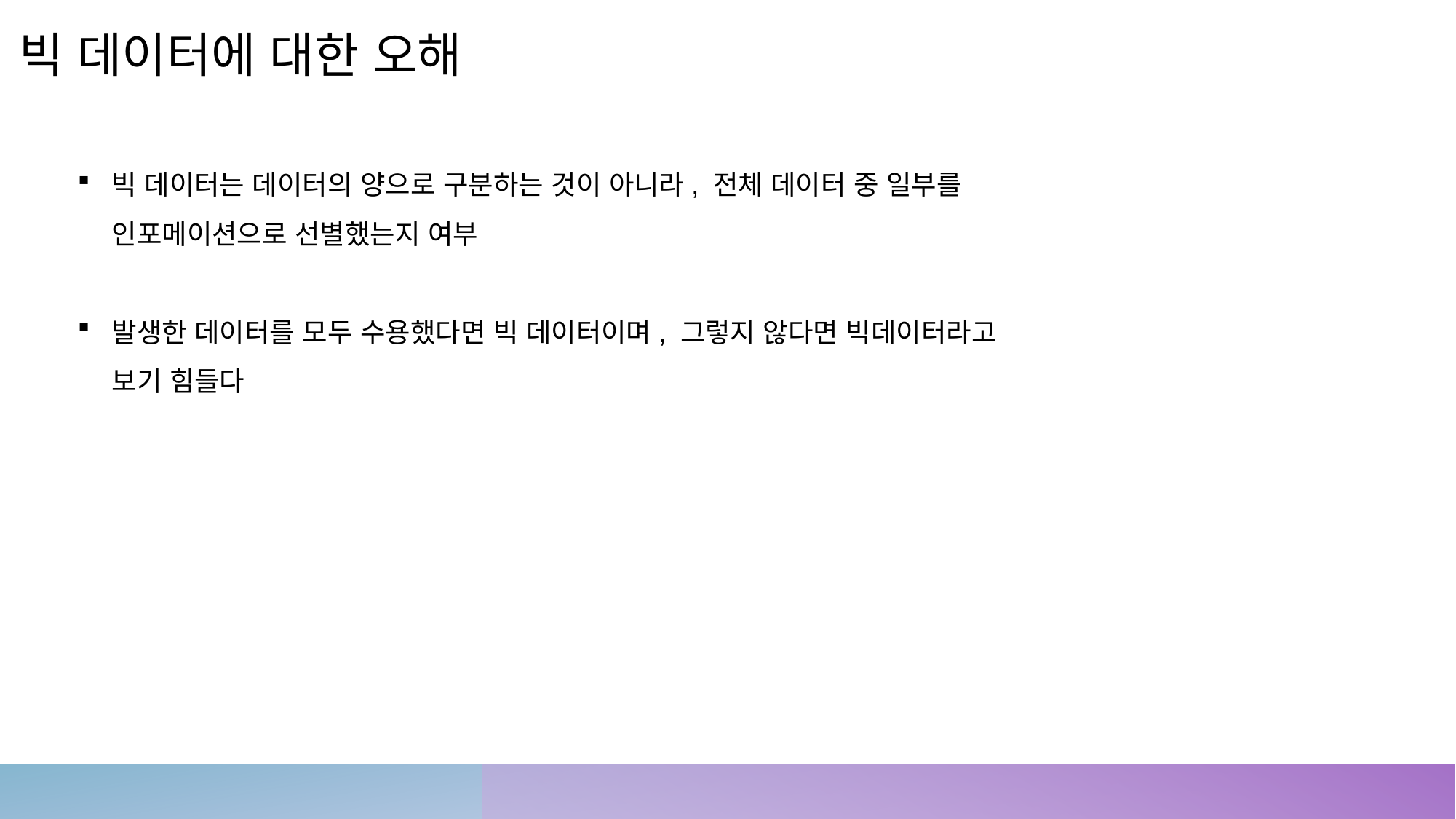

빅 데이터에 대한 오해
빅 데이터는 데이터의 양으로 구분하는 것이 아니라, 전체 데이터 중 일부를 인포메이션으로 선별했는지 여부

발생한 데이터를 모두 수용했다면 빅 데이터이며, 그렇지 않다면 빅데이터라고 보기 힘들다